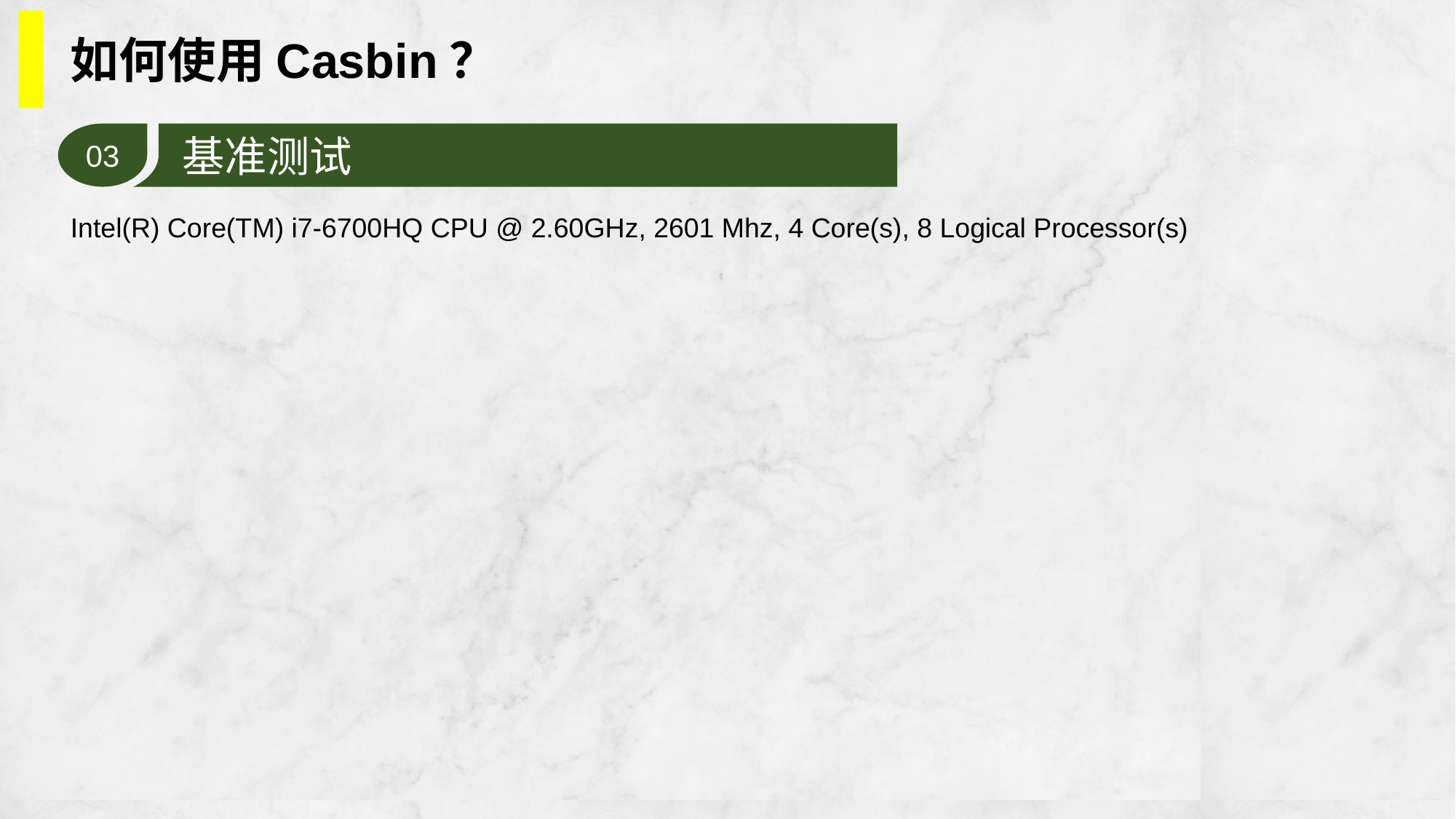

如何使用Casbin？
03
   基准测试
Intel(R) Core(TM) i7-6700HQ CPU @ 2.60GHz, 2601 Mhz, 4 Core(s), 8 Logical Processor(s)